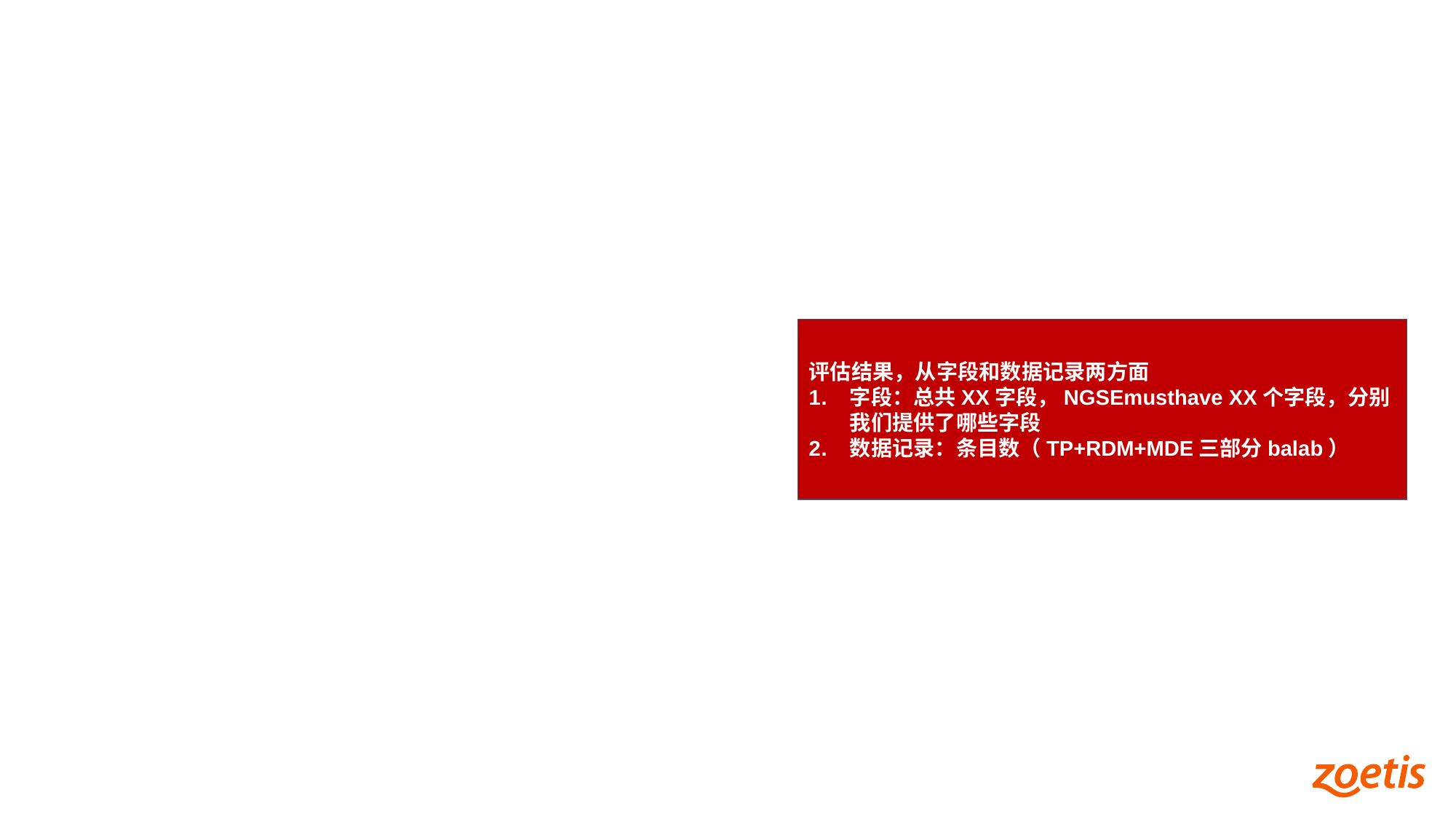

评估结果，从字段和数据记录两方面
字段：总共XX字段，NGSEmusthave XX个字段，分别我们提供了哪些字段
数据记录：条目数（TP+RDM+MDE三部分balab）